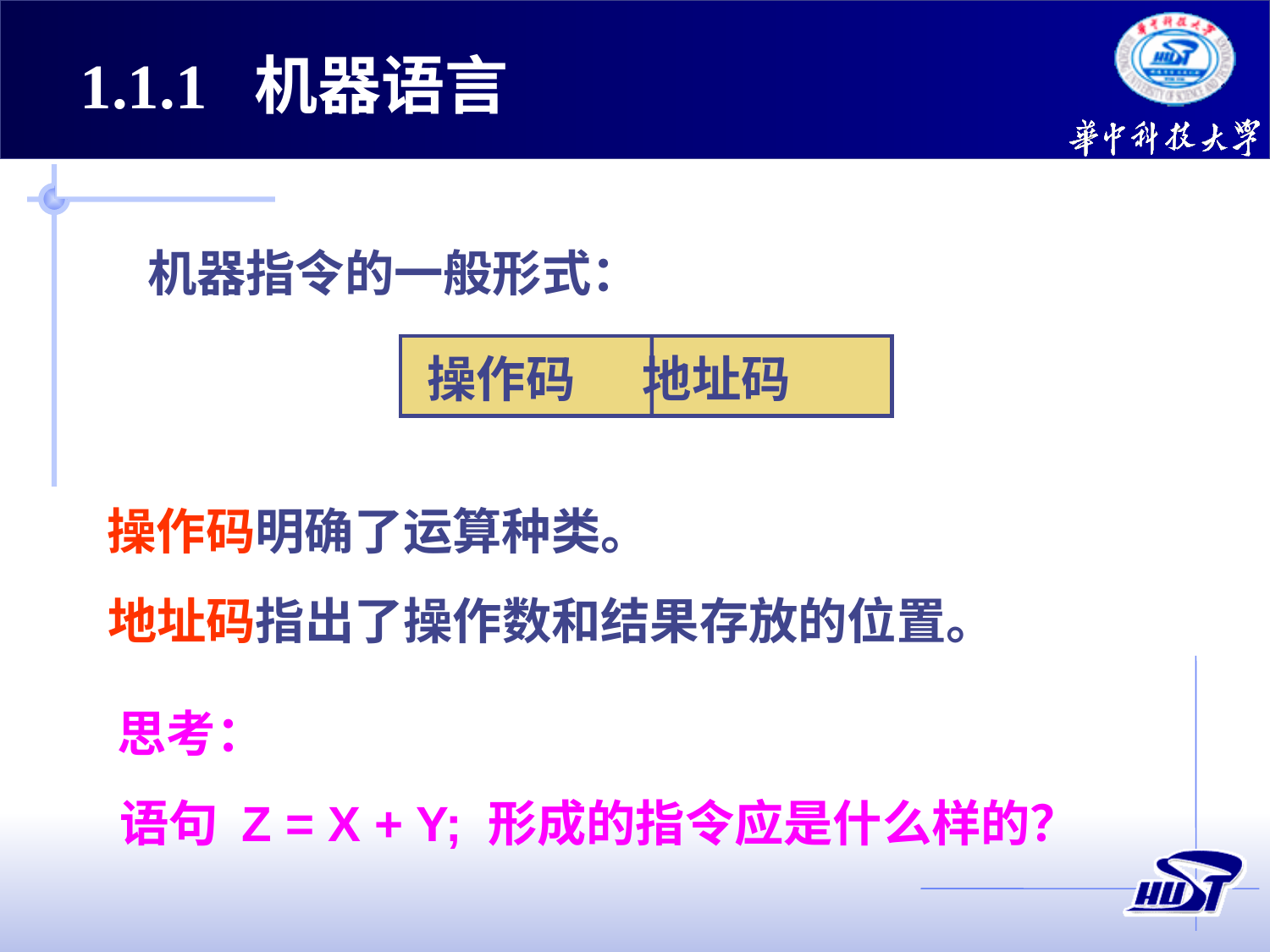

1.1.1  机器语言
机器指令的一般形式：

操作码      地址码
操作码明确了运算种类。
地址码指出了操作数和结果存放的位置。
思考：
语句 Z = X + Y; 形成的指令应是什么样的？